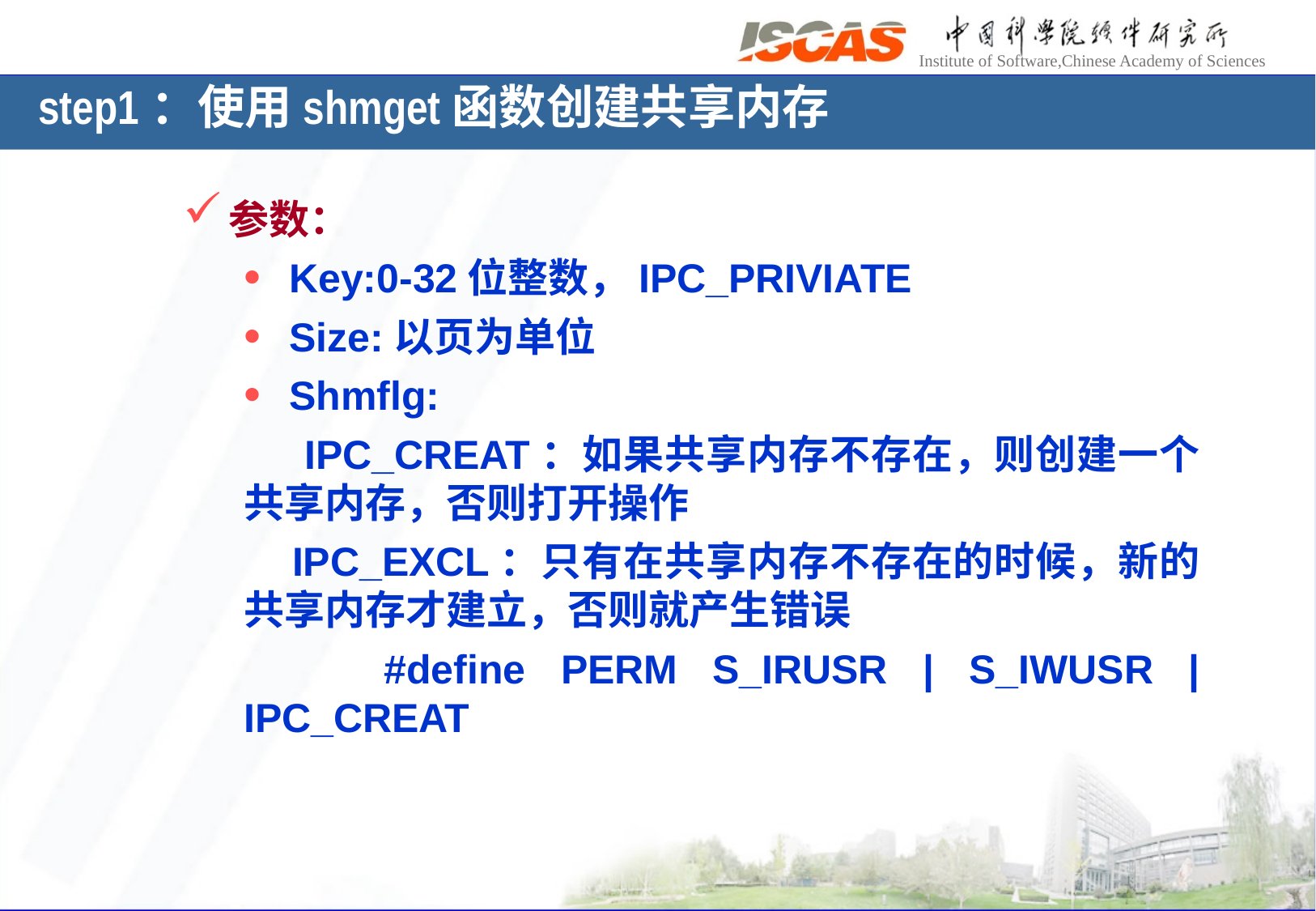

step1：使用shmget函数创建共享内存
参数：
Key:0-32位整数，IPC_PRIVIATE
Size:以页为单位
Shmflg:
     IPC_CREAT：如果共享内存不存在，则创建一个共享内存，否则打开操作
    IPC_EXCL：只有在共享内存不存在的时候，新的共享内存才建立，否则就产生错误
    #define PERM S_IRUSR | S_IWUSR | IPC_CREAT